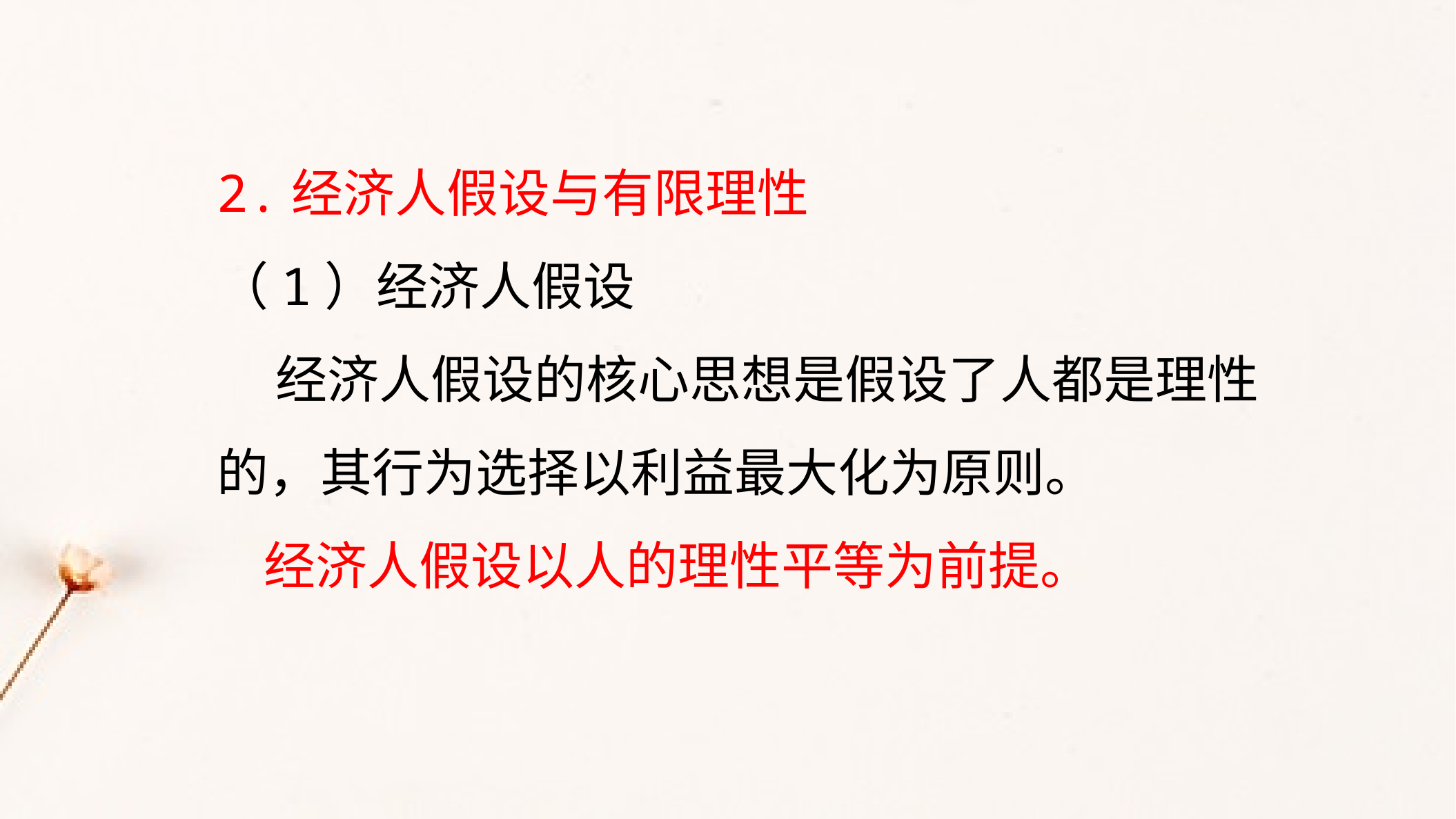

2.经济人假设与有限理性
（1）经济人假设
    经济人假设的核心思想是假设了人都是理性的，其行为选择以利益最大化为原则。
   经济人假设以人的理性平等为前提。